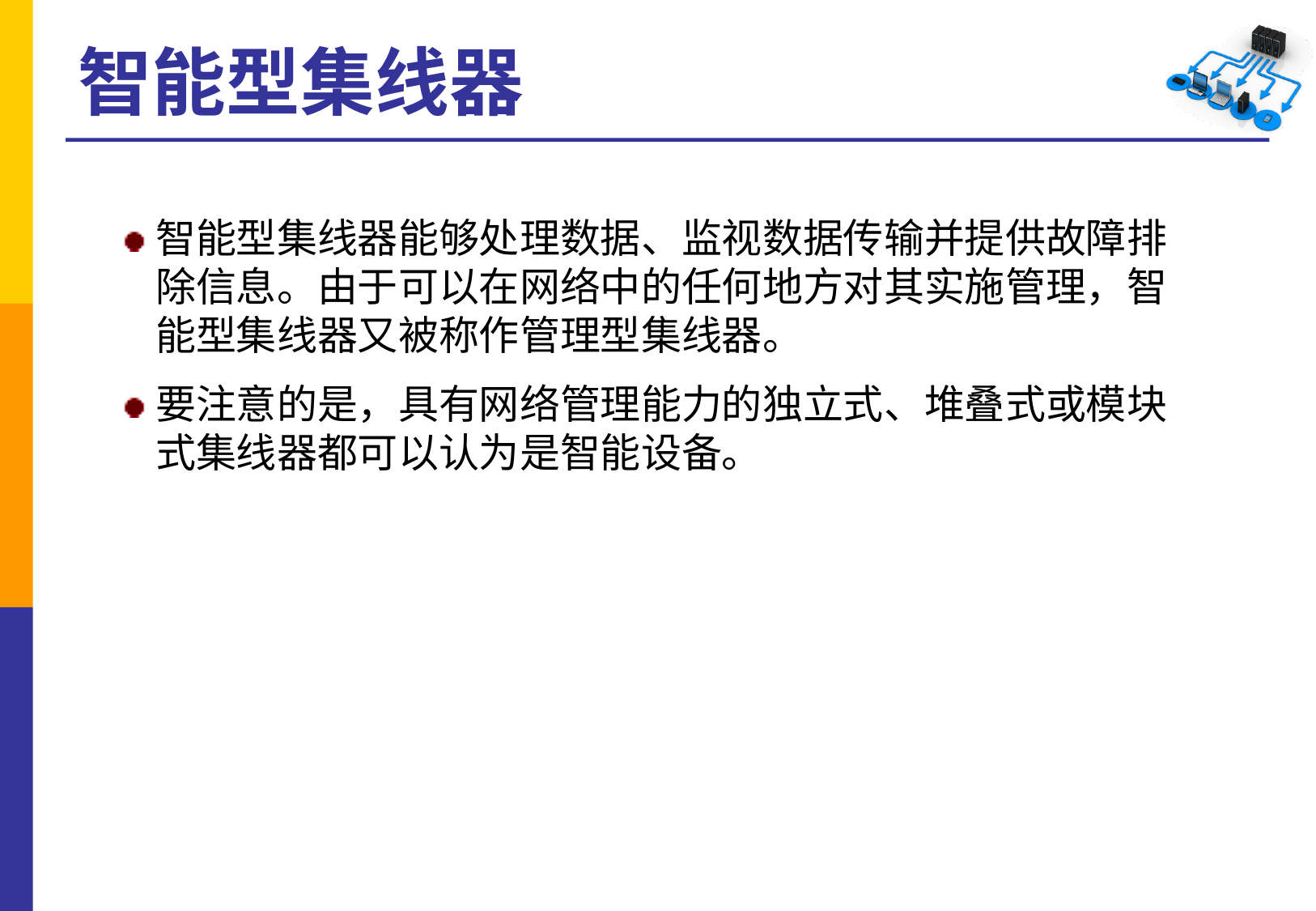

# 智能型集线器
智能型集线器能够处理数据、监视数据传输并提供故障排除信息。由于可以在网络中的任何地方对其实施管理，智能型集线器又被称作管理型集线器。
要注意的是，具有网络管理能力的独立式、堆叠式或模块式集线器都可以认为是智能设备。